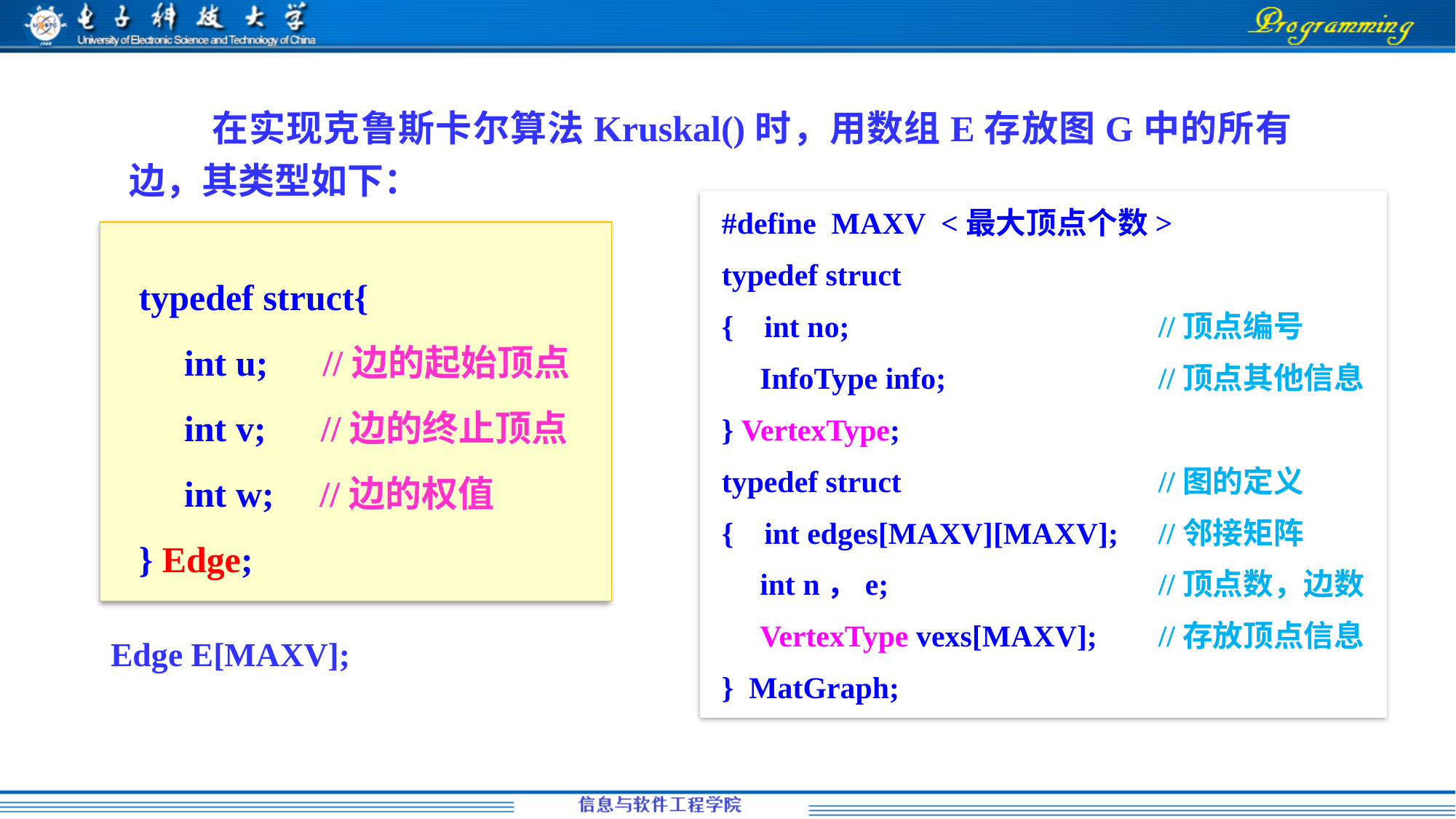

在实现克鲁斯卡尔算法Kruskal()时，用数组E存放图G中的所有边，其类型如下：
#define  MAXV  <最大顶点个数>
typedef struct
{    int no;			//顶点编号
     InfoType info;		//顶点其他信息
} VertexType;
typedef struct  			//图的定义
{    int edges[MAXV][MAXV]; 	//邻接矩阵
     int n，e;  			//顶点数，边数
     VertexType vexs[MAXV];	//存放顶点信息
}  MatGraph;
typedef struct{
     int u;      //边的起始顶点
     int v;      //边的终止顶点
     int w;     //边的权值
} Edge;
Edge E[MAXV];